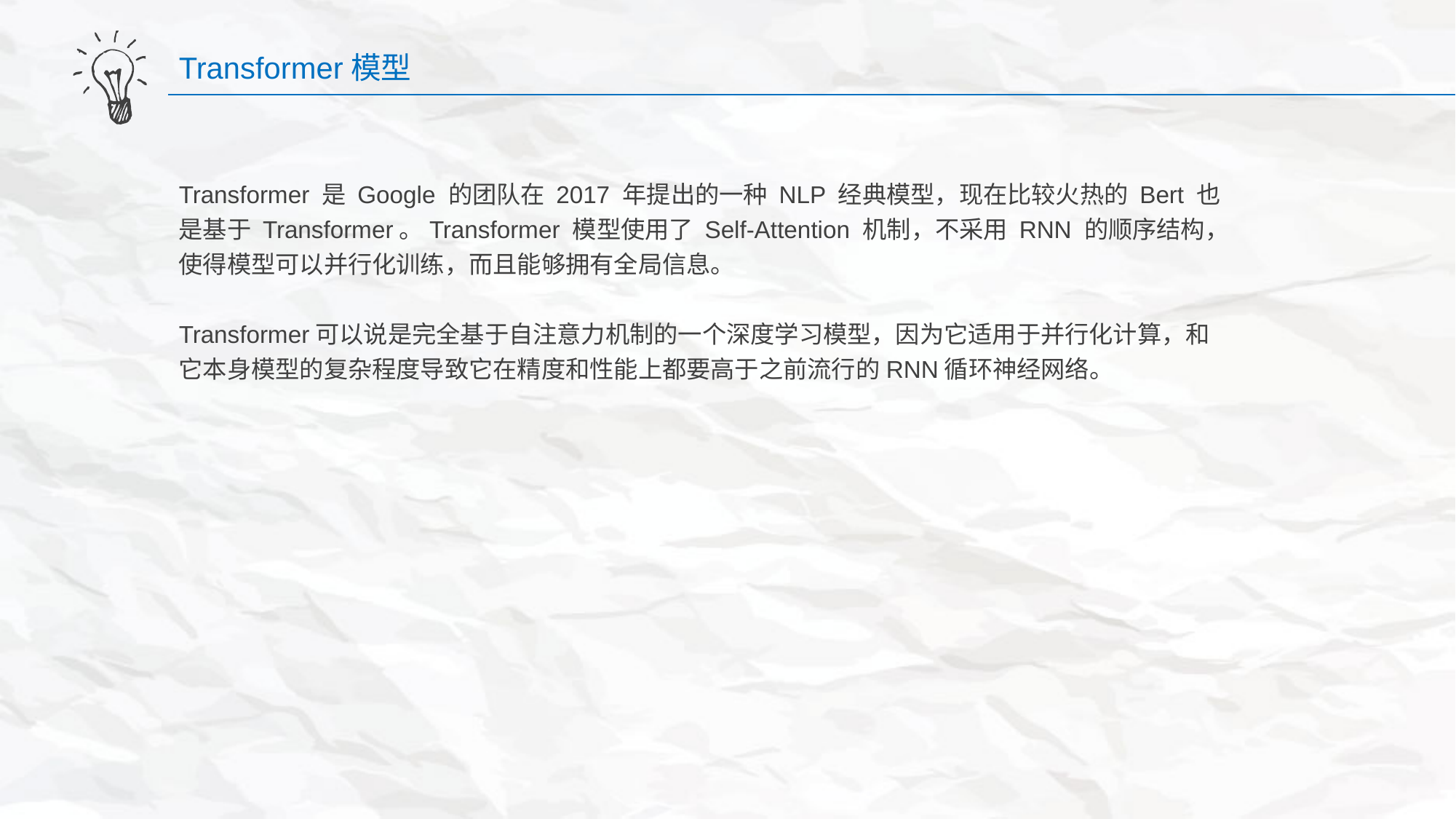

Transformer模型
Transformer 是 Google 的团队在 2017 年提出的一种 NLP 经典模型，现在比较火热的 Bert 也是基于 Transformer。Transformer 模型使用了 Self-Attention 机制，不采用 RNN 的顺序结构，使得模型可以并行化训练，而且能够拥有全局信息。

Transformer可以说是完全基于自注意力机制的一个深度学习模型，因为它适用于并行化计算，和它本身模型的复杂程度导致它在精度和性能上都要高于之前流行的RNN循环神经网络。